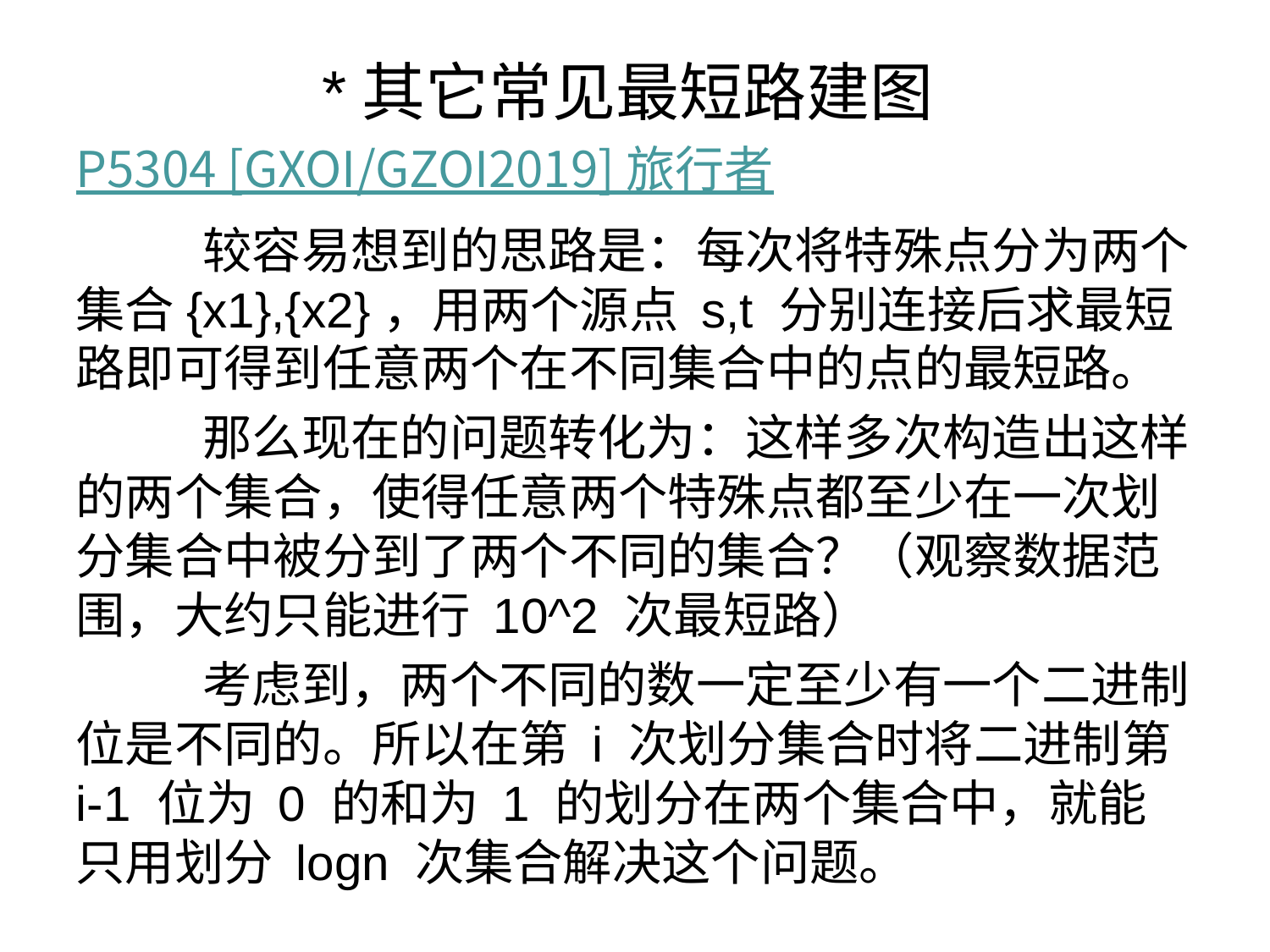

*其它常见最短路建图
P5304 [GXOI/GZOI2019] 旅行者
	较容易想到的思路是：每次将特殊点分为两个集合{x1},{x2}，用两个源点 s,t 分别连接后求最短路即可得到任意两个在不同集合中的点的最短路。
	那么现在的问题转化为：这样多次构造出这样的两个集合，使得任意两个特殊点都至少在一次划分集合中被分到了两个不同的集合？（观察数据范围，大约只能进行 10^2 次最短路）
	考虑到，两个不同的数一定至少有一个二进制位是不同的。所以在第 i 次划分集合时将二进制第  i-1 位为 0 的和为 1 的划分在两个集合中，就能只用划分 logn 次集合解决这个问题。